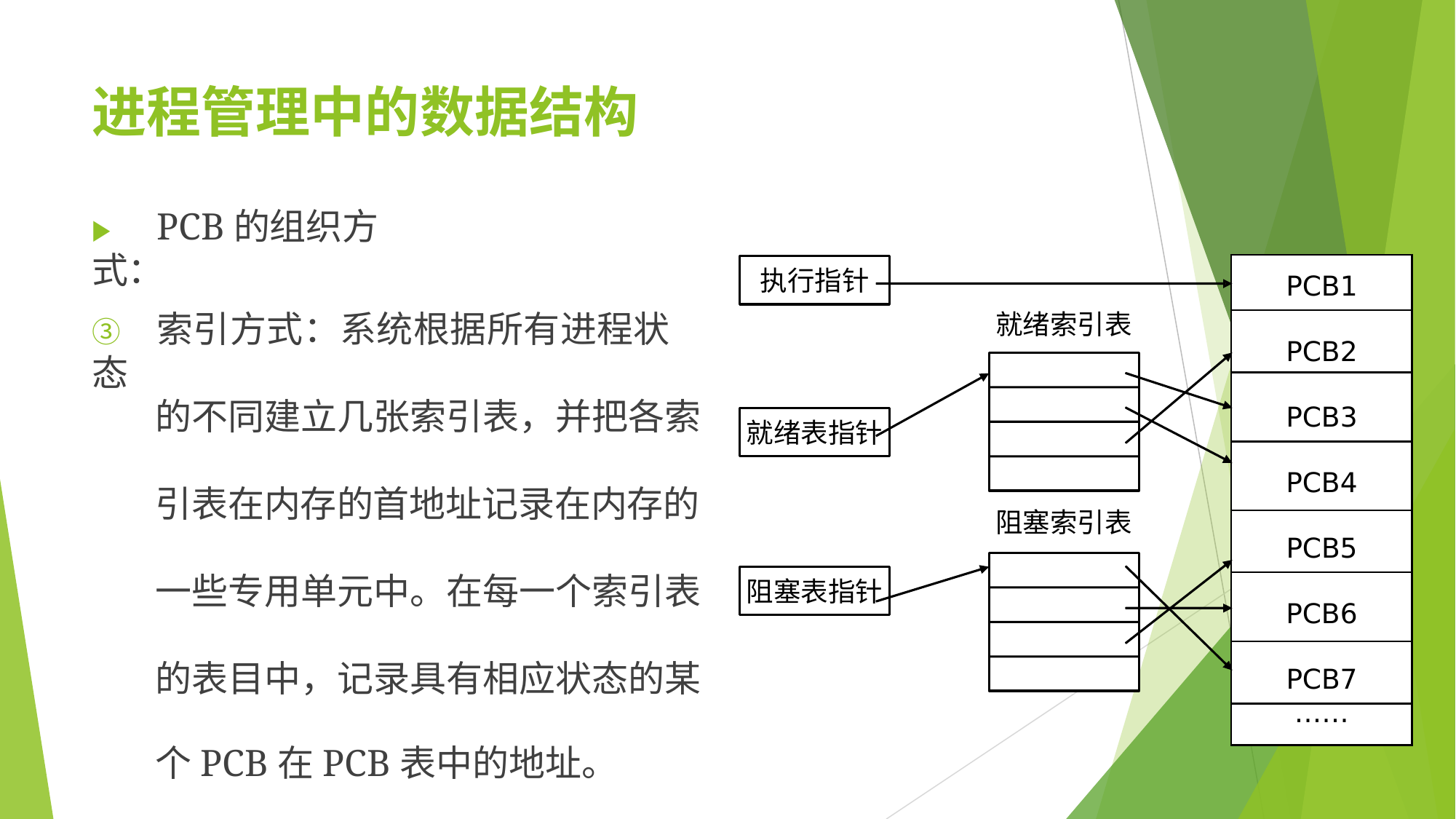

# 进程管理中的数据结构
▶	PCB的组织方式：
| PCB1 |
| --- |
| PCB2 |
| PCB3 |
| PCB4 |
| PCB5 |
| PCB6 |
| PCB7 |
| …… |

执行指针

③	索引方式：系统根据所有进程状态
就绪索引表

的不同建立几张索引表，并把各索

就绪表指针
引表在内存的首地址记录在内存的

阻塞索引表

一些专用单元中。在每一个索引表
阻塞表指针
的表目中，记录具有相应状态的某

个PCB在PCB表中的地址。